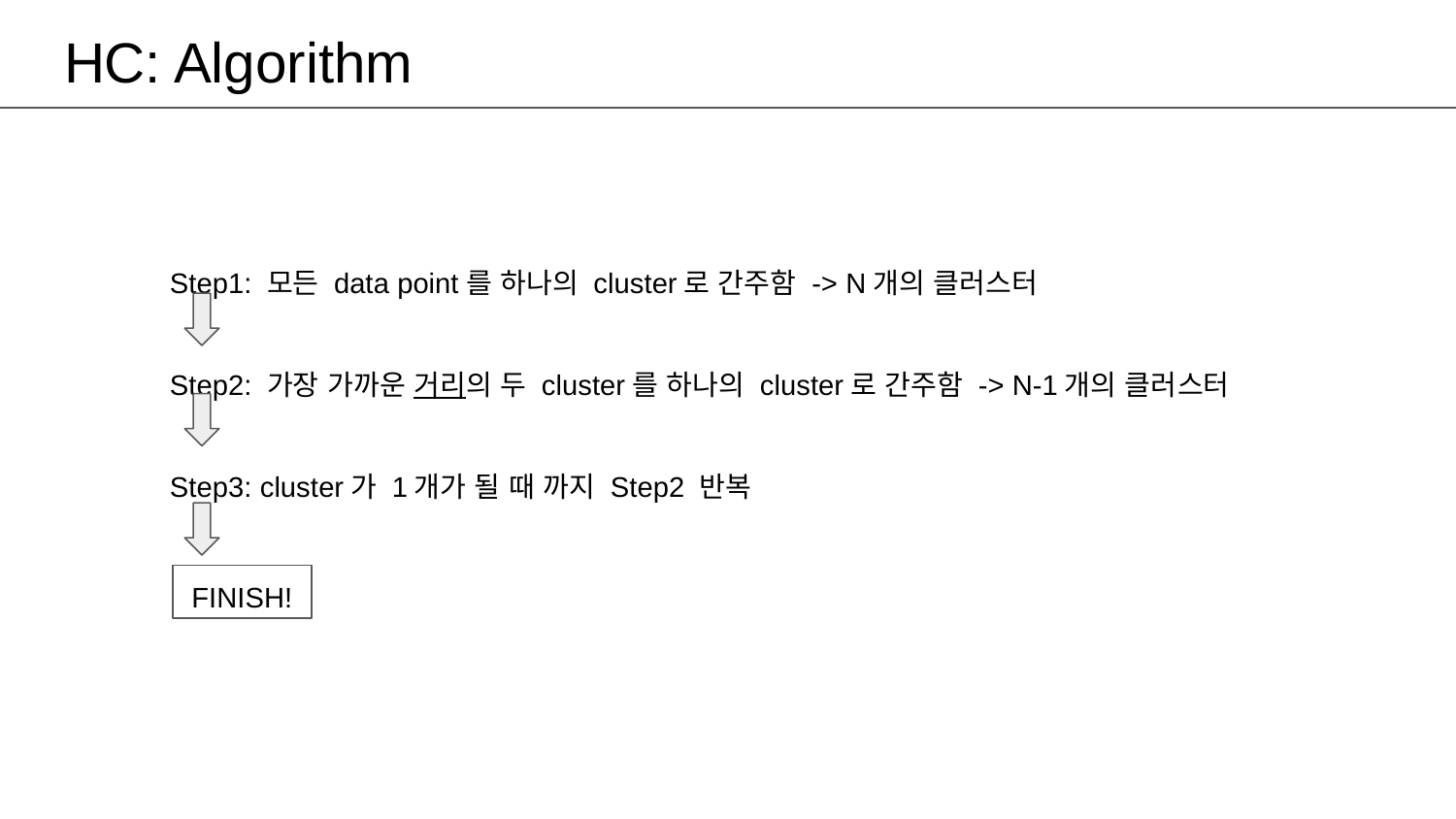

# HC: Algorithm
Step1: 모든 data point를 하나의 cluster로 간주함 -> N개의 클러스터

Step2: 가장 가까운 거리의 두 cluster를 하나의 cluster로 간주함 -> N-1개의 클러스터

Step3: cluster가 1개가 될 때 까지 Step2 반복

FINISH!